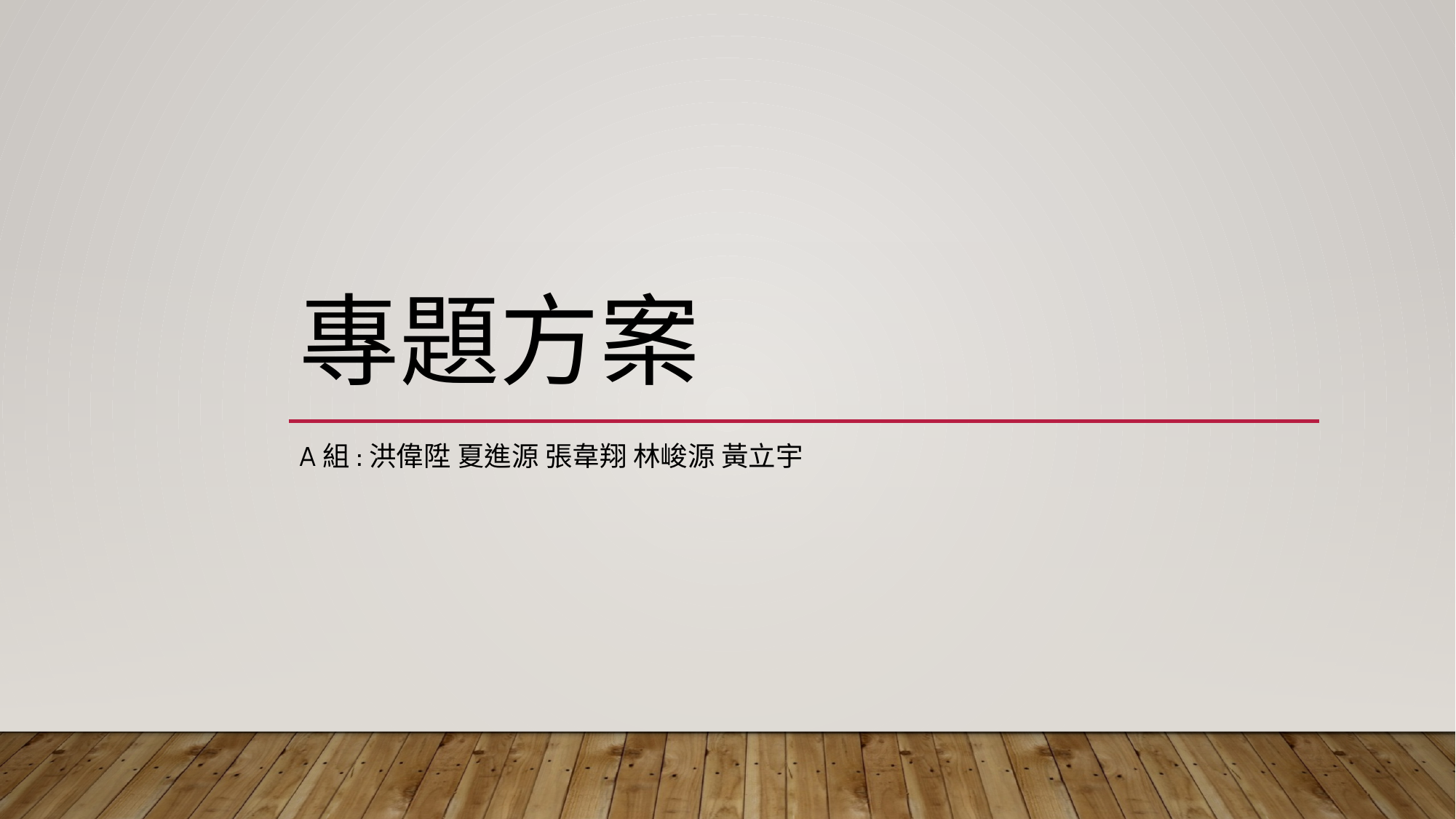

# 專題方案
A組:洪偉陞 夏進源 張韋翔 林峻源 黃立宇